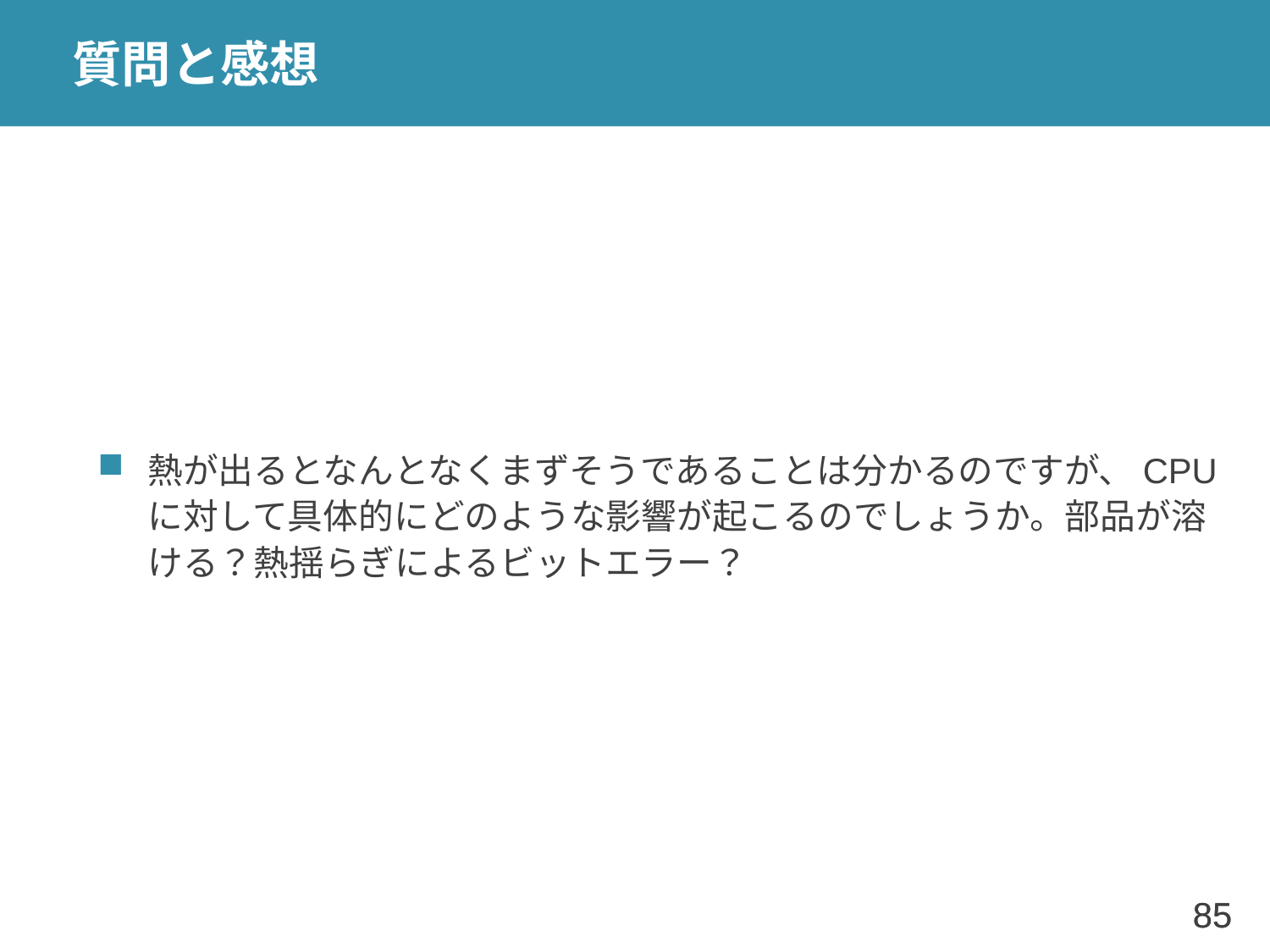

# 質問と感想
熱が出るとなんとなくまずそうであることは分かるのですが、CPUに対して具体的にどのような影響が起こるのでしょうか。部品が溶ける？熱揺らぎによるビットエラー？